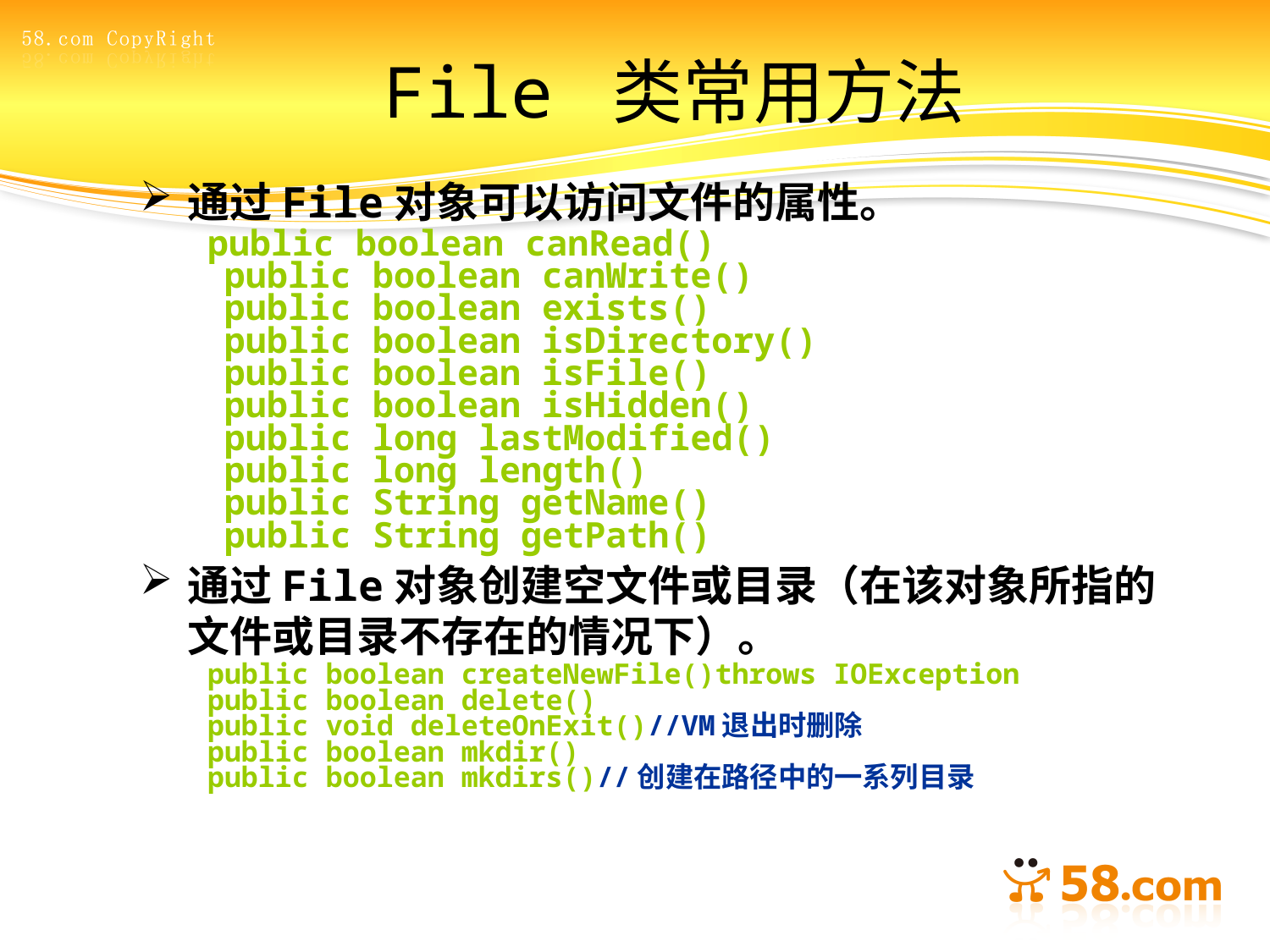

# File 类常用方法
通过File对象可以访问文件的属性。
    public boolean canRead()
    public boolean canWrite()
    public boolean exists()
    public boolean isDirectory()
    public boolean isFile()
    public boolean isHidden()
    public long lastModified()
    public long length()
    public String getName()
    public String getPath()
通过File对象创建空文件或目录（在该对象所指的文件或目录不存在的情况下）。
    public boolean createNewFile()throws IOException
    public boolean delete()
    public void deleteOnExit()//VM退出时删除
    public boolean mkdir()
    public boolean mkdirs()//创建在路径中的一系列目录